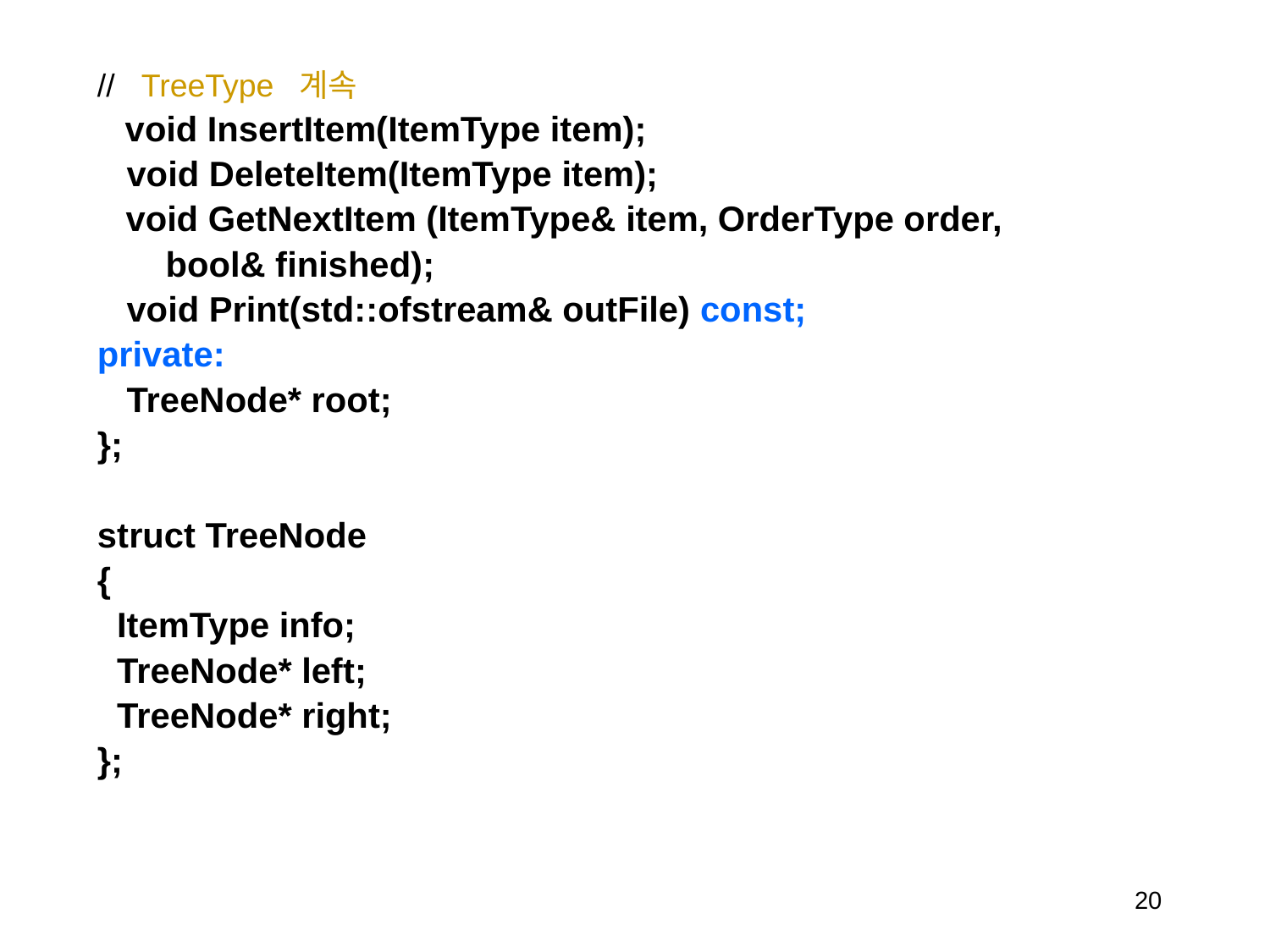

//   TreeType  계속
   void InsertItem(ItemType item);
   void DeleteItem(ItemType item);
   void GetNextItem (ItemType& item, OrderType order,
       bool& finished);
   void Print(std::ofstream& outFile) const;
private:
   TreeNode* root;
};

struct TreeNode
{
  ItemType info;
  TreeNode* left;
  TreeNode* right;
};
20